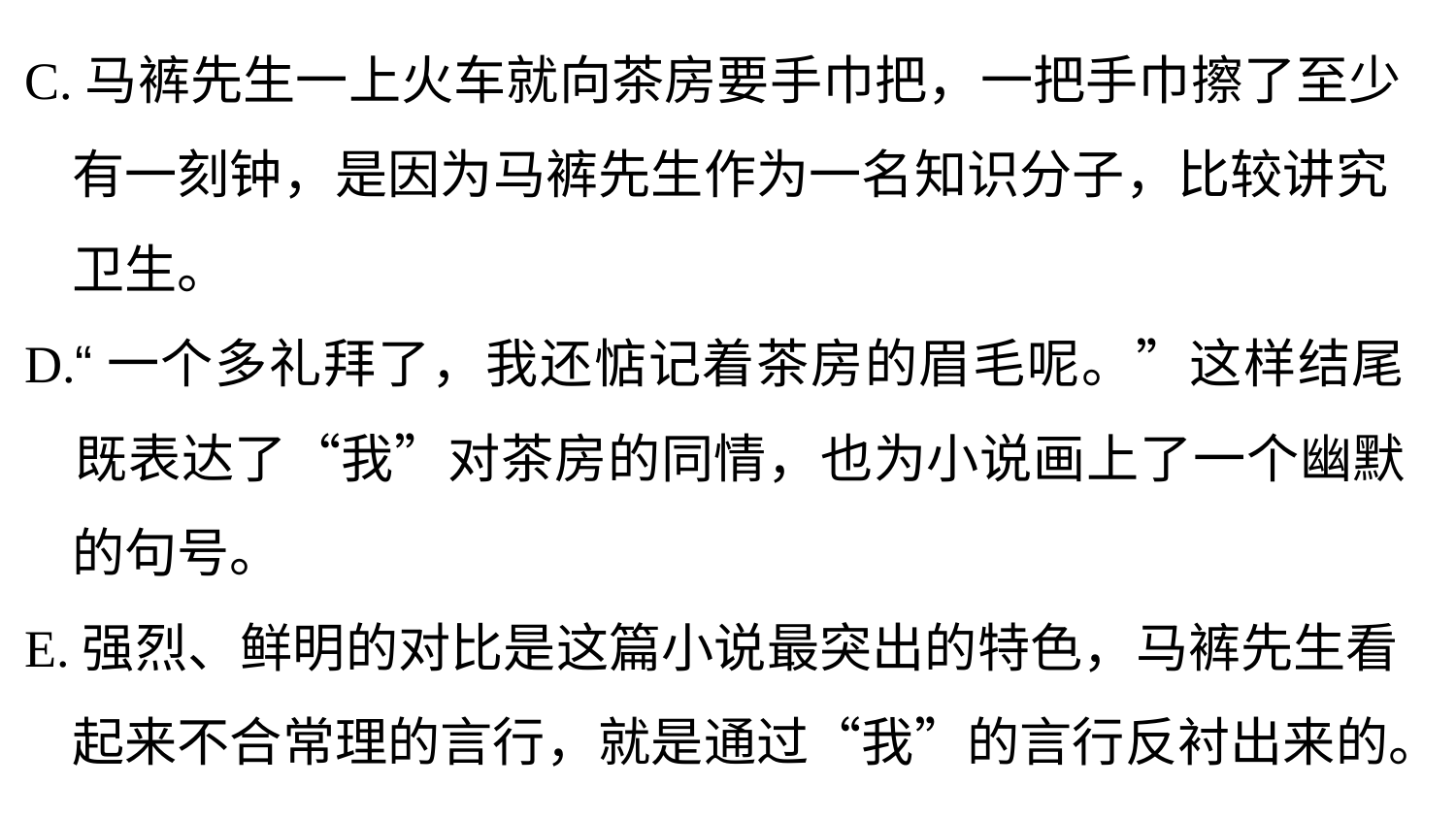

C.马裤先生一上火车就向茶房要手巾把，一把手巾擦了至少
    有一刻钟，是因为马裤先生作为一名知识分子，比较讲究
    卫生。
D.“一个多礼拜了，我还惦记着茶房的眉毛呢。”这样结尾
    既表达了“我”对茶房的同情，也为小说画上了一个幽默
    的句号。
E.强烈、鲜明的对比是这篇小说最突出的特色，马裤先生看
    起来不合常理的言行，就是通过“我”的言行反衬出来的。